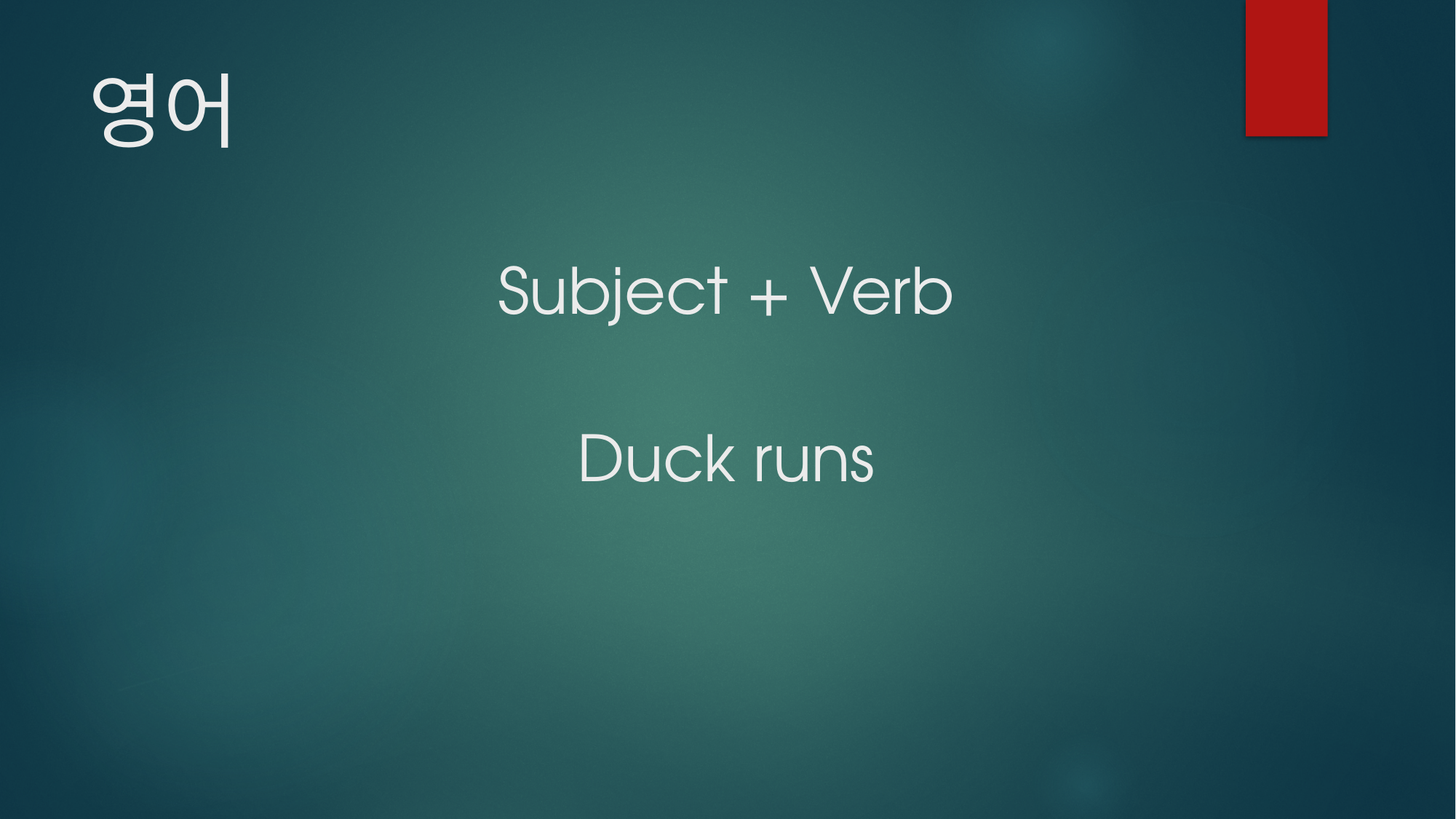

# 영어
Subject + Verb
Duck runs